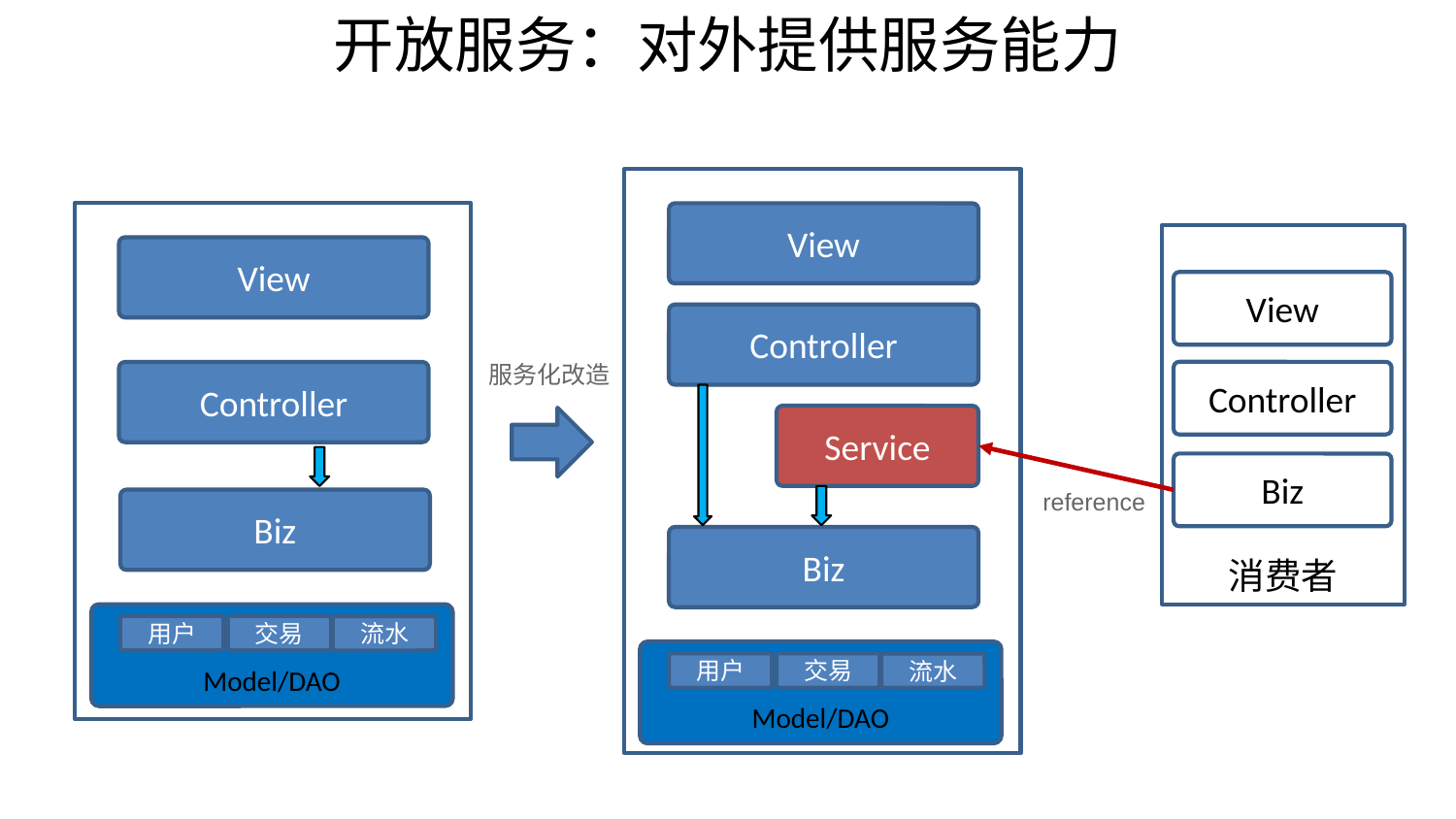

开放服务：对外提供服务能力

View
消费者
View
View
Controller
服务化改造
Controller
Controller

Service

Biz
reference

Biz
Biz
Model/DAO
用户
交易
流水
Model/DAO
用户
交易
流水